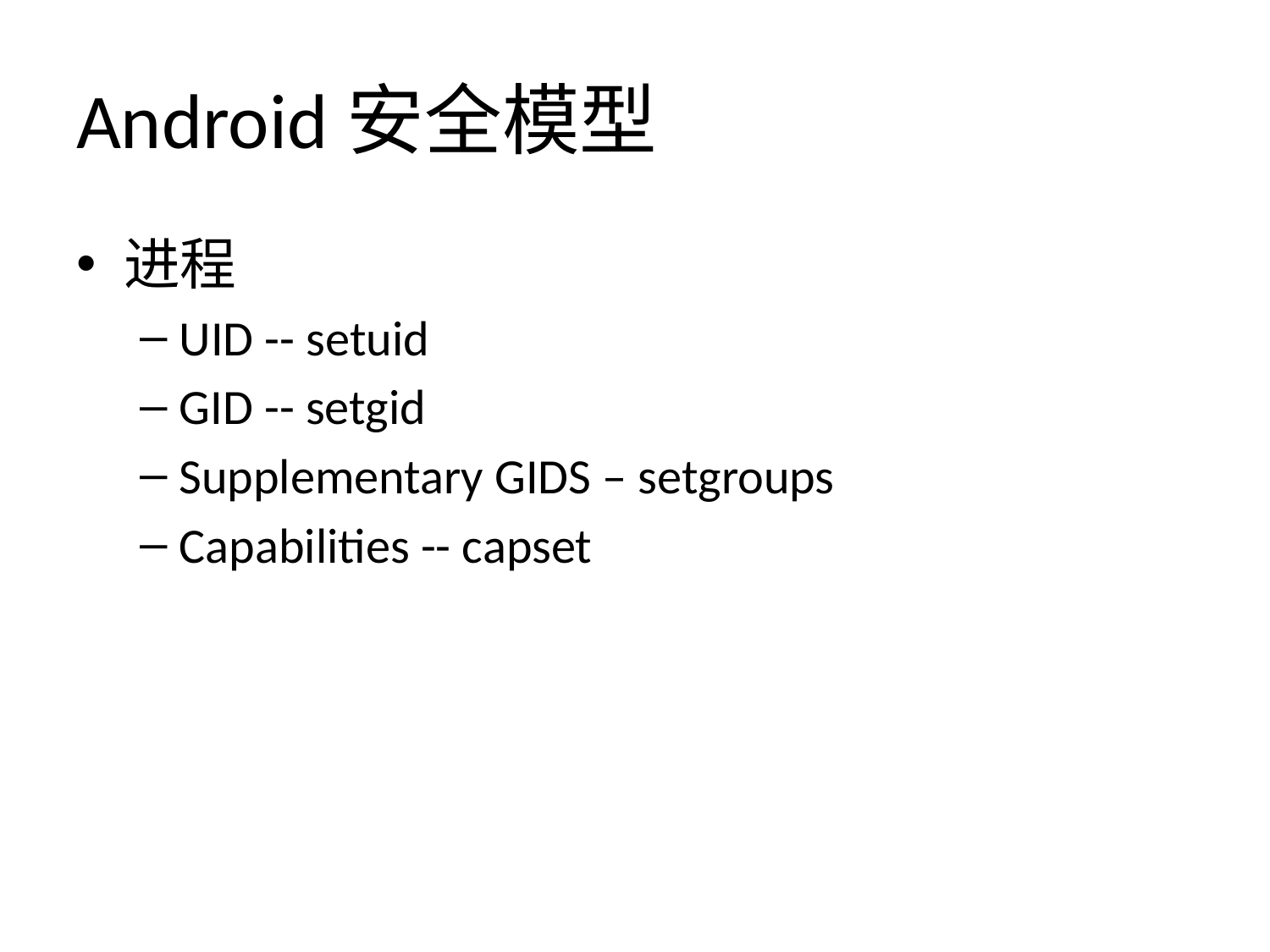

# Android安全模型
进程
UID -- setuid
GID -- setgid
Supplementary GIDS – setgroups
Capabilities -- capset